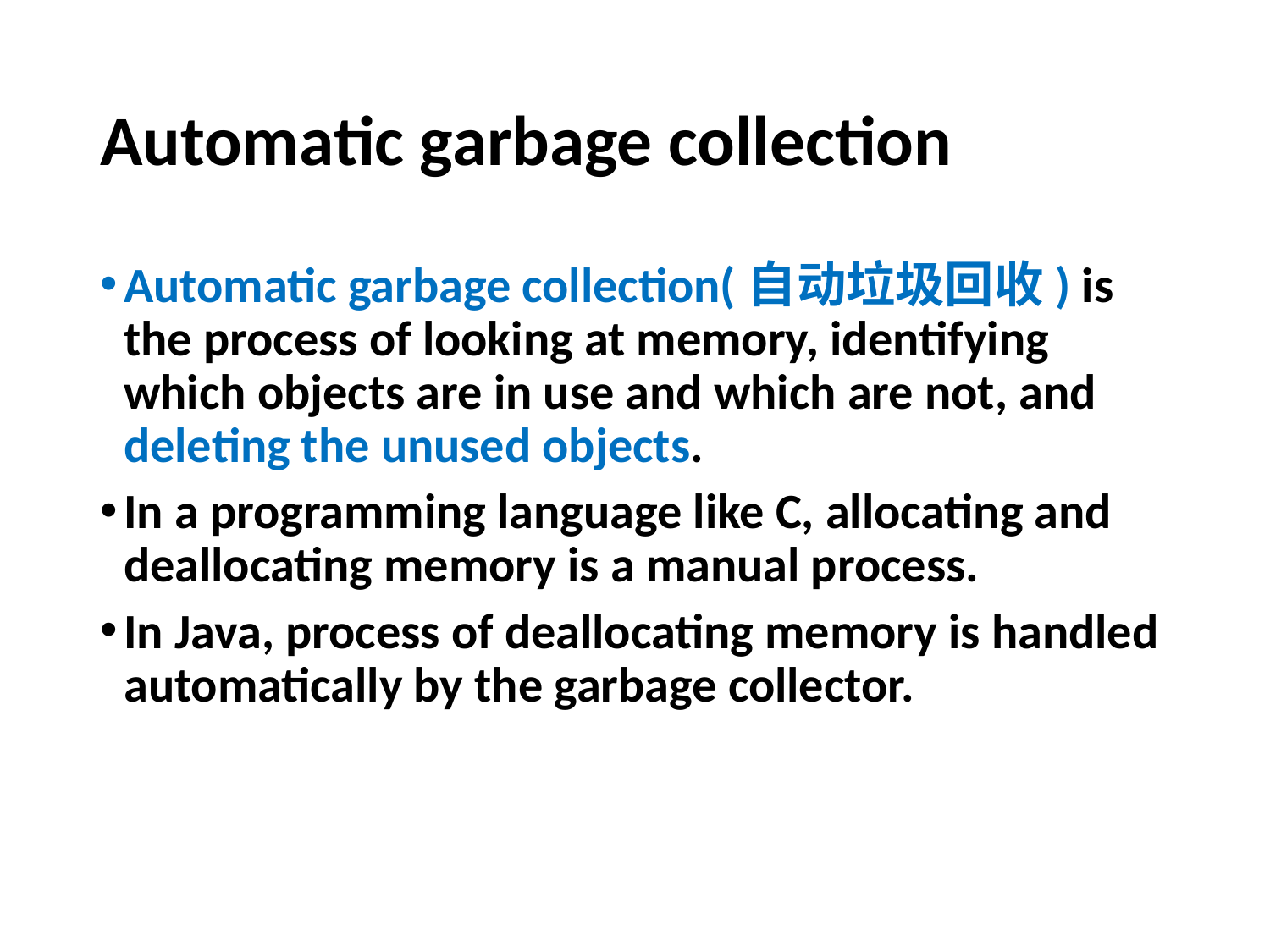

# Automatic garbage collection
Automatic garbage collection(自动垃圾回收) is the process of looking at memory, identifying which objects are in use and which are not, and deleting the unused objects.
In a programming language like C, allocating and deallocating memory is a manual process.
In Java, process of deallocating memory is handled automatically by the garbage collector.